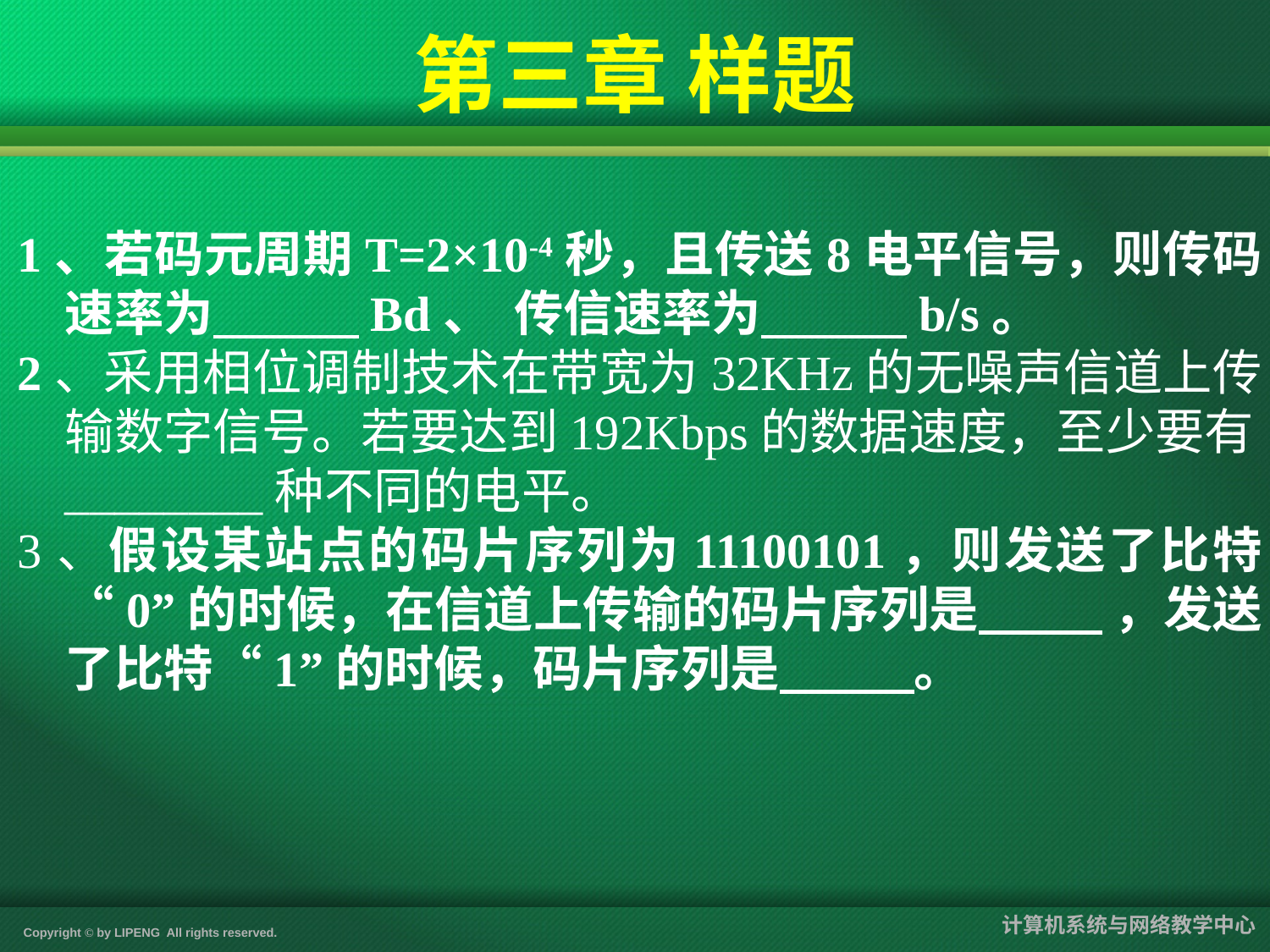

#
第三章 样题
1、若码元周期T=2×10-4秒，且传送8电平信号，则传码速率为             Bd、  传信速率为             b/s。
2、采用相位调制技术在带宽为32KHz的无噪声信道上传输数字信号。若要达到192Kbps的数据速度，至少要有________种不同的电平。
3、假设某站点的码片序列为11100101，则发送了比特“0”的时候，在信道上传输的码片序列是            ，发送了比特“1”的时候，码片序列是            。